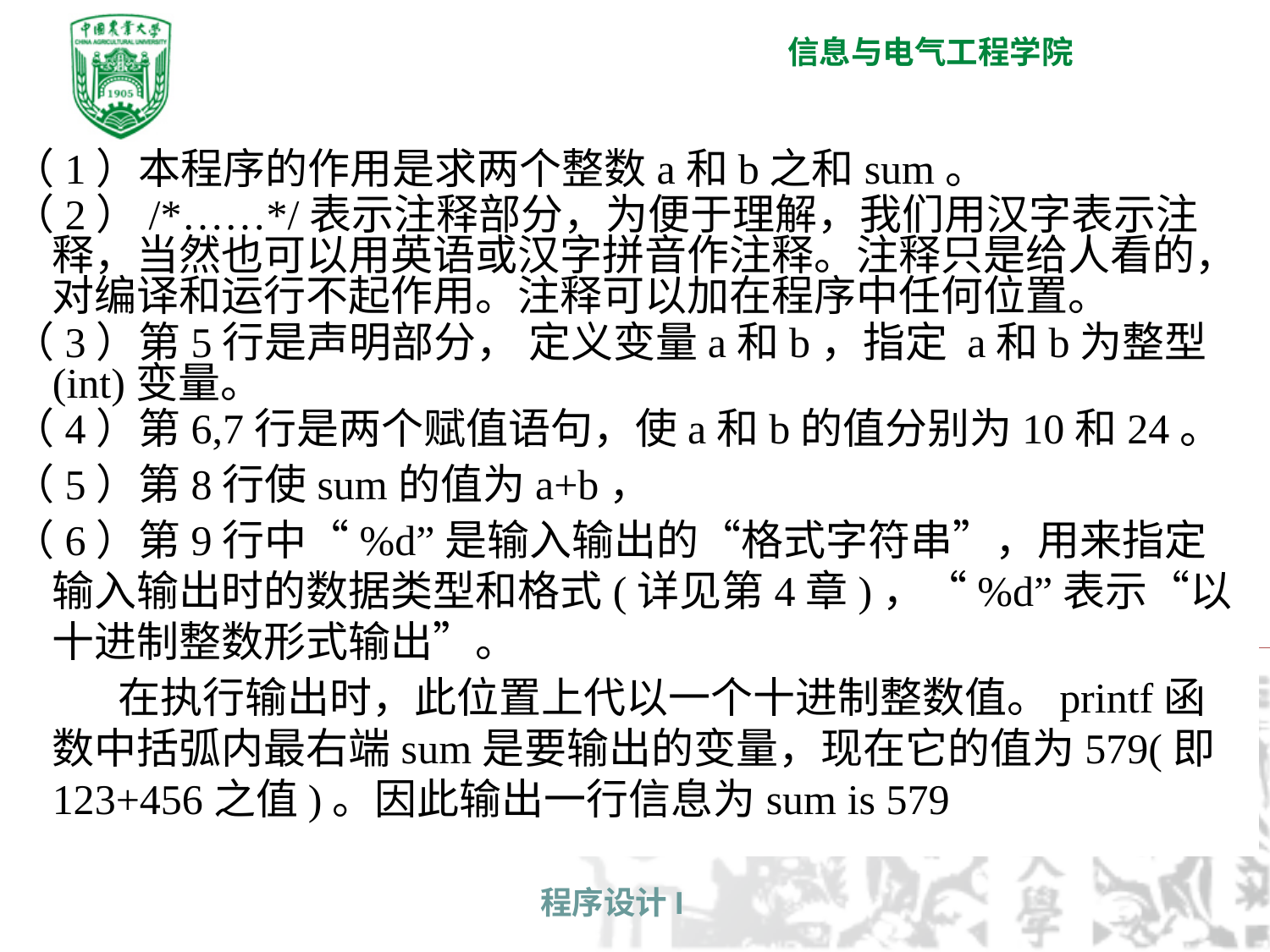

（1）本程序的作用是求两个整数a和b之和sum。
（2）/*……*/表示注释部分，为便于理解，我们用汉字表示注释，当然也可以用英语或汉字拼音作注释。注释只是给人看的，对编译和运行不起作用。注释可以加在程序中任何位置。
（3）第5行是声明部分， 定义变量a和b，指定 a和b为整型(int)变量。
（4）第6,7行是两个赋值语句，使a和b的值分别为10和24。
（5）第8行使sum的值为a+b，
（6）第9行中“%d”是输入输出的“格式字符串”，用来指定输入输出时的数据类型和格式(详见第4章)，“%d”表示“以十进制整数形式输出”。
          在执行输出时，此位置上代以一个十进制整数值。printf函数中括弧内最右端sum是要输出的变量，现在它的值为579(即123+456之值)。因此输出一行信息为sum is 579